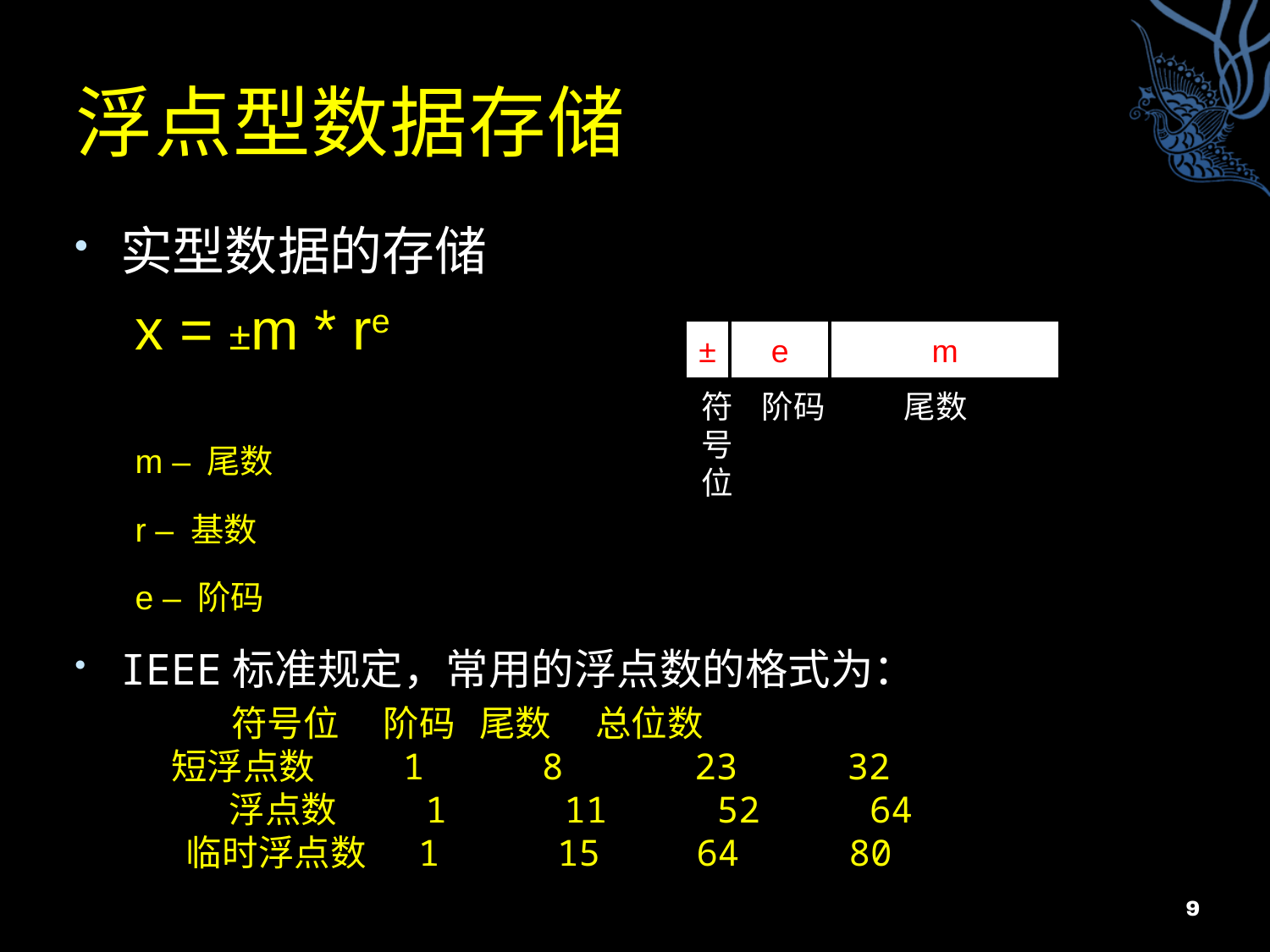

# 浮点型数据存储
实型数据的存储
x = ±m * re

m – 尾数
r – 基数
e – 阶码
IEEE标准规定，常用的浮点数的格式为：
           符号位 　阶码   尾数 　总位数
　短浮点数 　　1 　 　8  　　23 　　32
    浮点数 　　1 　　 11 　　52 　　64
  临时浮点数 　1 　　 15　　 64 　　80

±
e
m
符    阶码           尾数
号
位
9